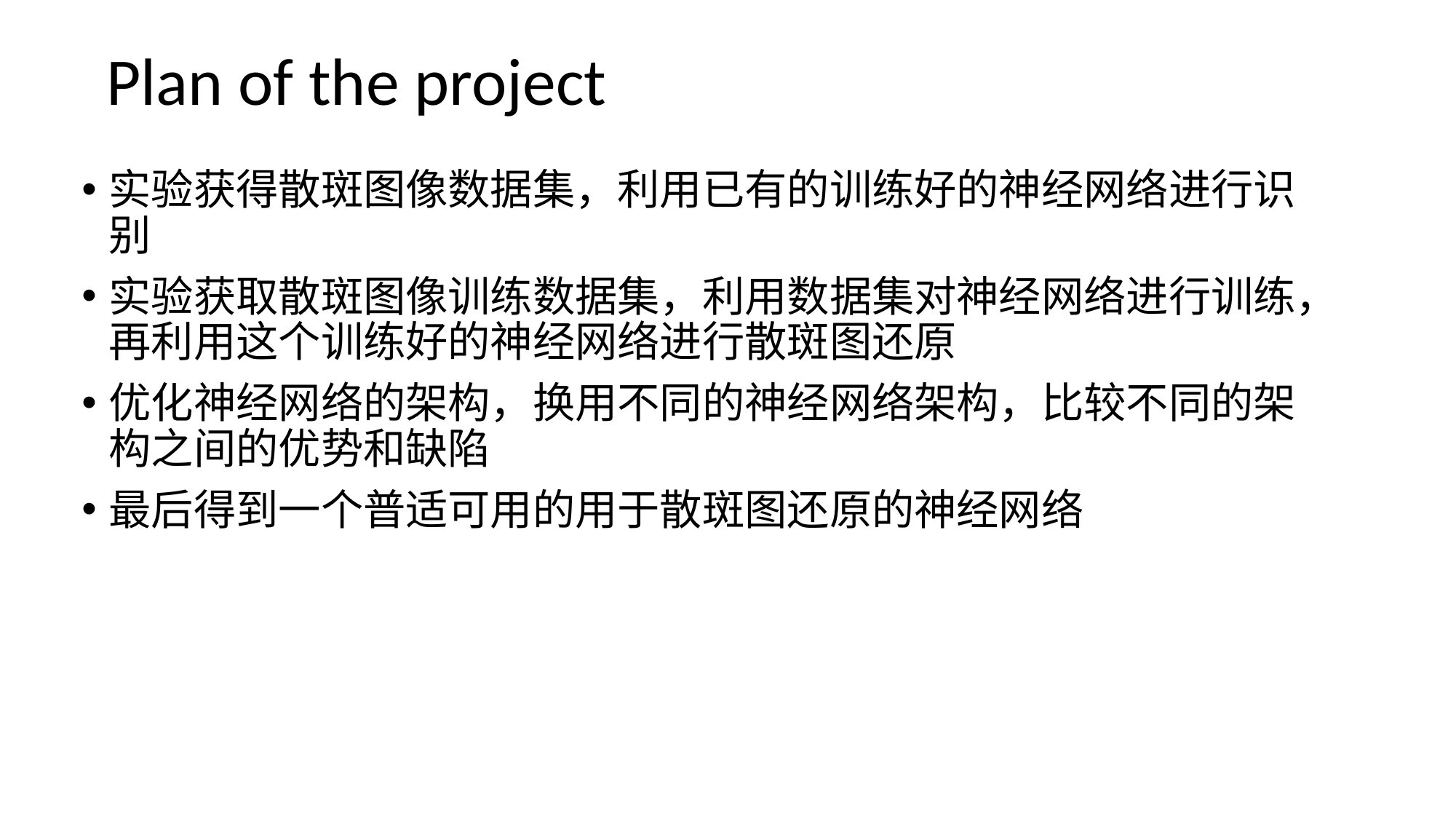

# Plan of the project
实验获得散斑图像数据集，利用已有的训练好的神经网络进行识别
实验获取散斑图像训练数据集，利用数据集对神经网络进行训练，再利用这个训练好的神经网络进行散斑图还原
优化神经网络的架构，换用不同的神经网络架构，比较不同的架构之间的优势和缺陷
最后得到一个普适可用的用于散斑图还原的神经网络